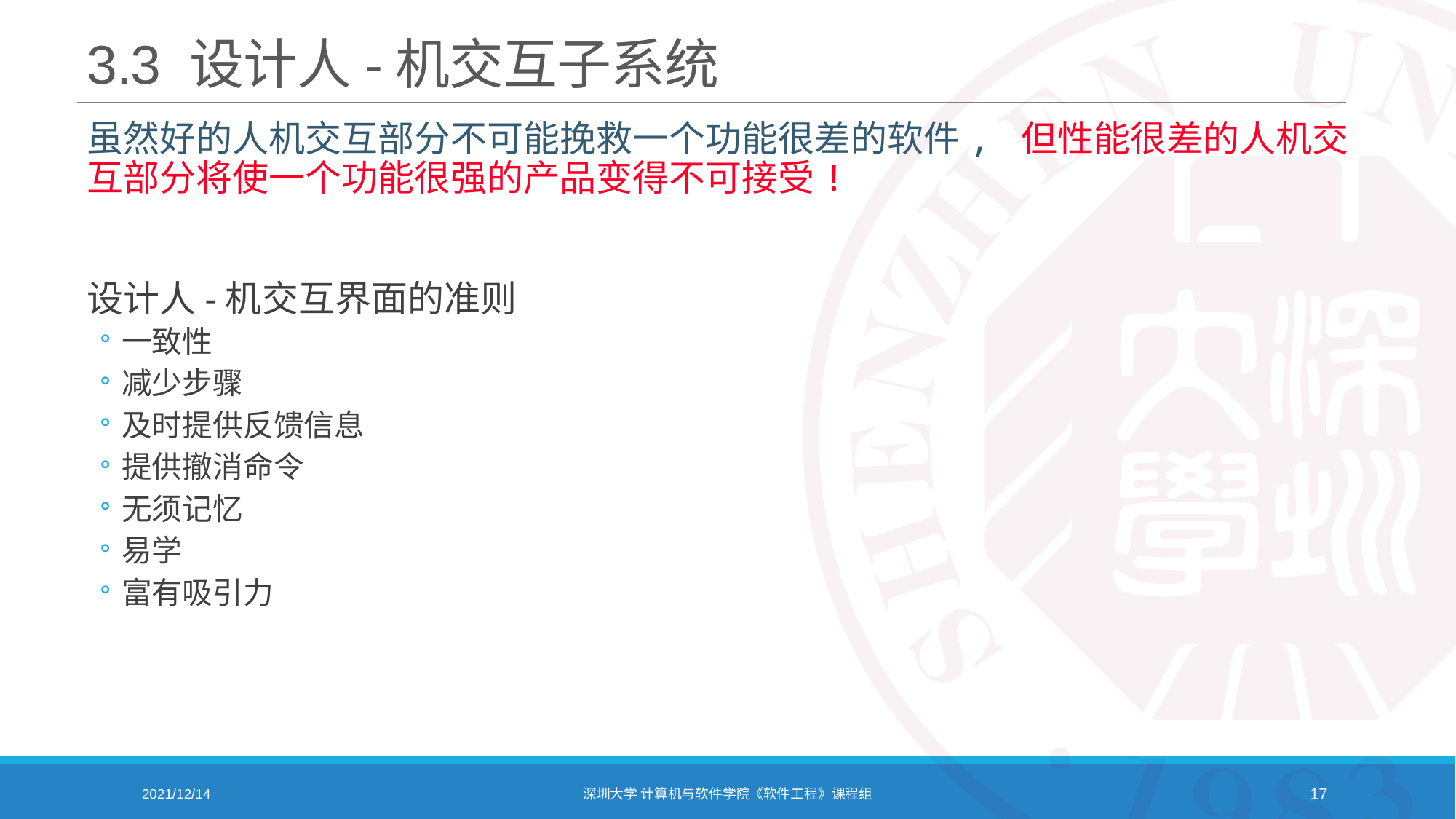

# 3.3 设计人-机交互子系统
虽然好的人机交互部分不可能挽救一个功能很差的软件, 但性能很差的人机交互部分将使一个功能很强的产品变得不可接受!

设计人-机交互界面的准则
一致性
减少步骤
及时提供反馈信息
提供撤消命令
无须记忆
易学
富有吸引力

2021/12/14
深圳大学 计算机与软件学院《软件工程》课程组
17